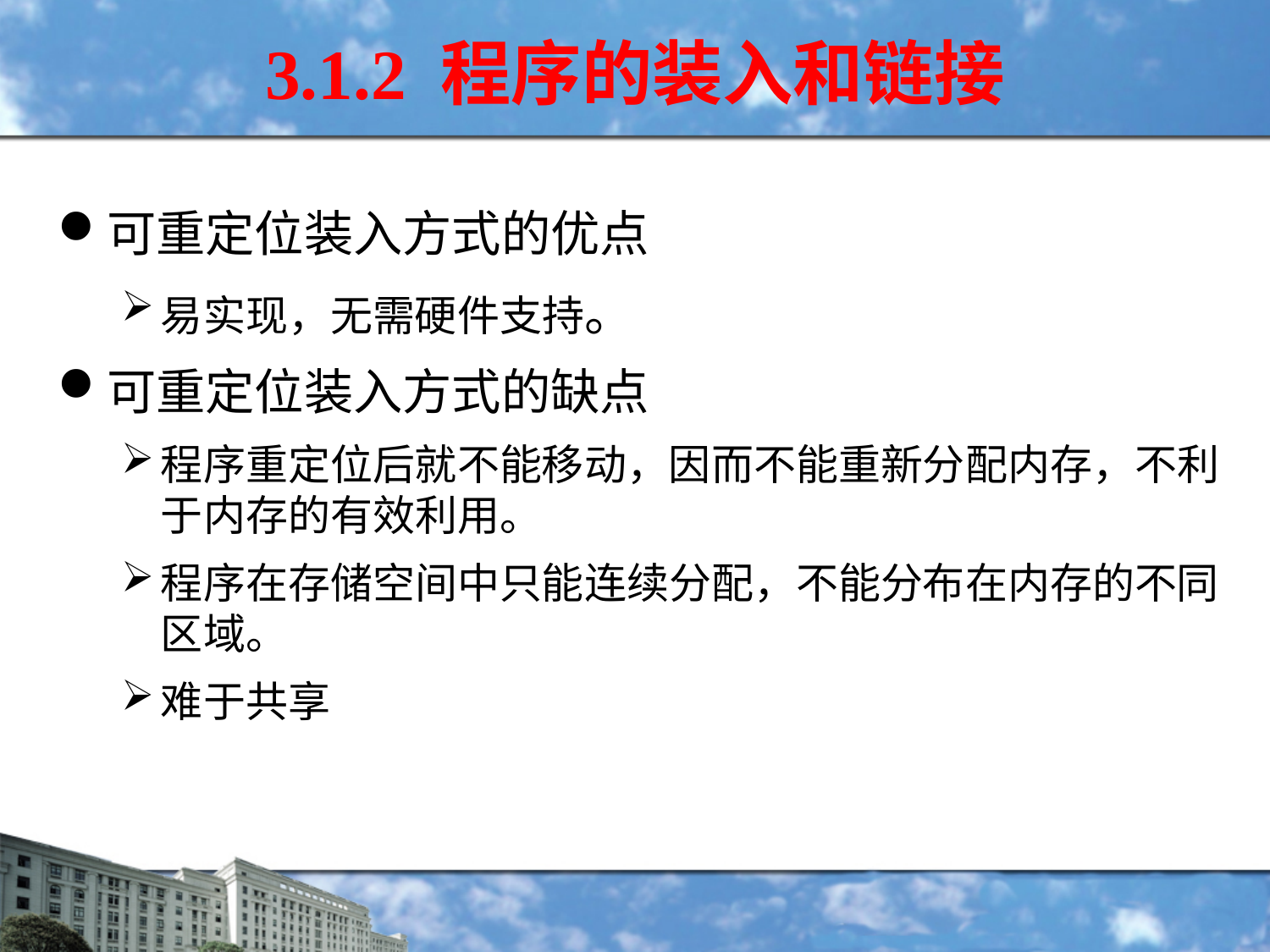

3.1.2 程序的装入和链接
可重定位装入方式的优点
易实现，无需硬件支持。
可重定位装入方式的缺点
程序重定位后就不能移动，因而不能重新分配内存，不利于内存的有效利用。
程序在存储空间中只能连续分配，不能分布在内存的不同区域。
难于共享